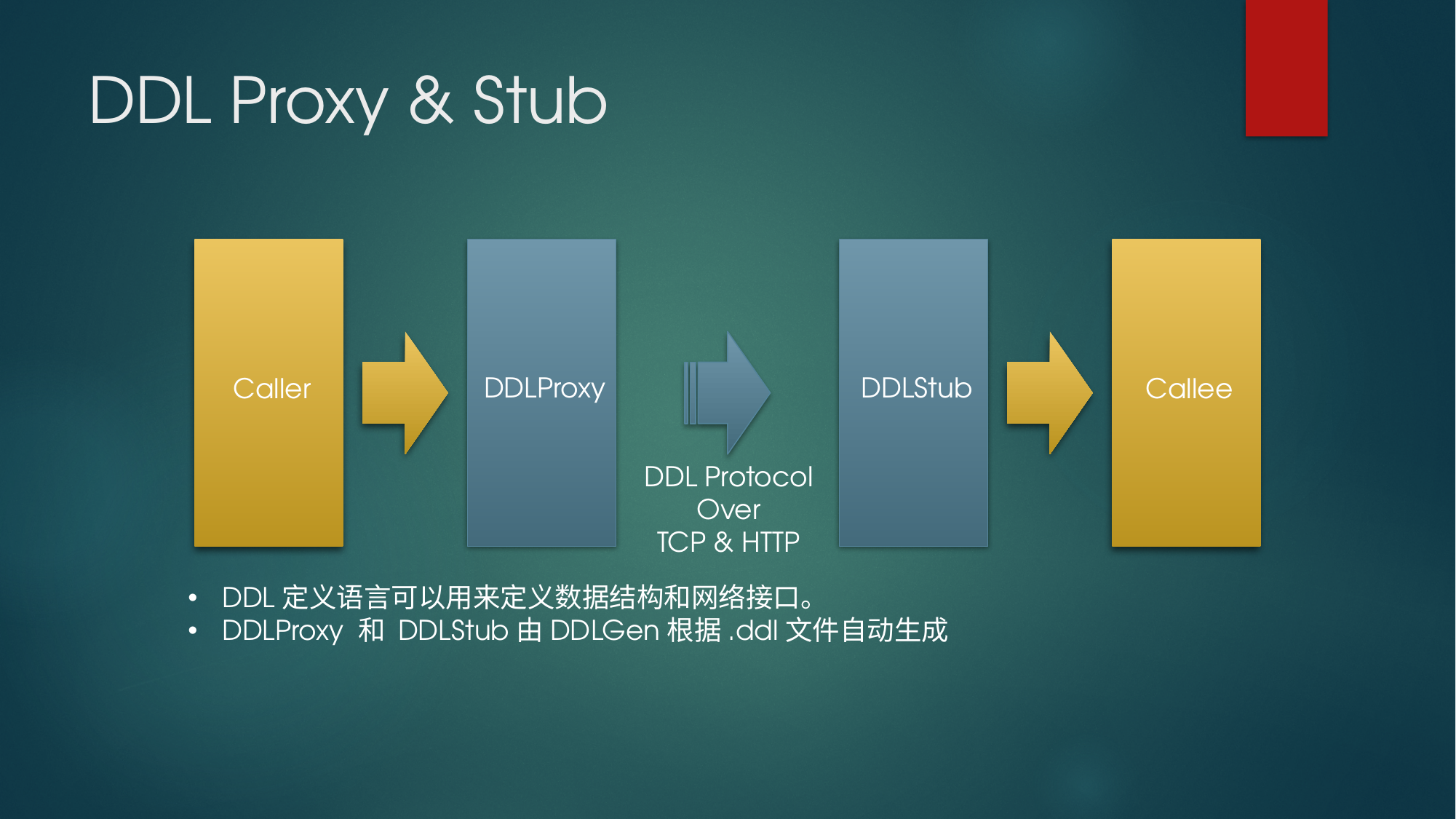

# DDL Proxy & Stub

DDLProxy
DDLStub
Caller
Callee
DDL Protocol
Over
TCP & HTTP
DDL定义语言可以用来定义数据结构和网络接口。
DDLProxy 和 DDLStub由DDLGen根据.ddl文件自动生成